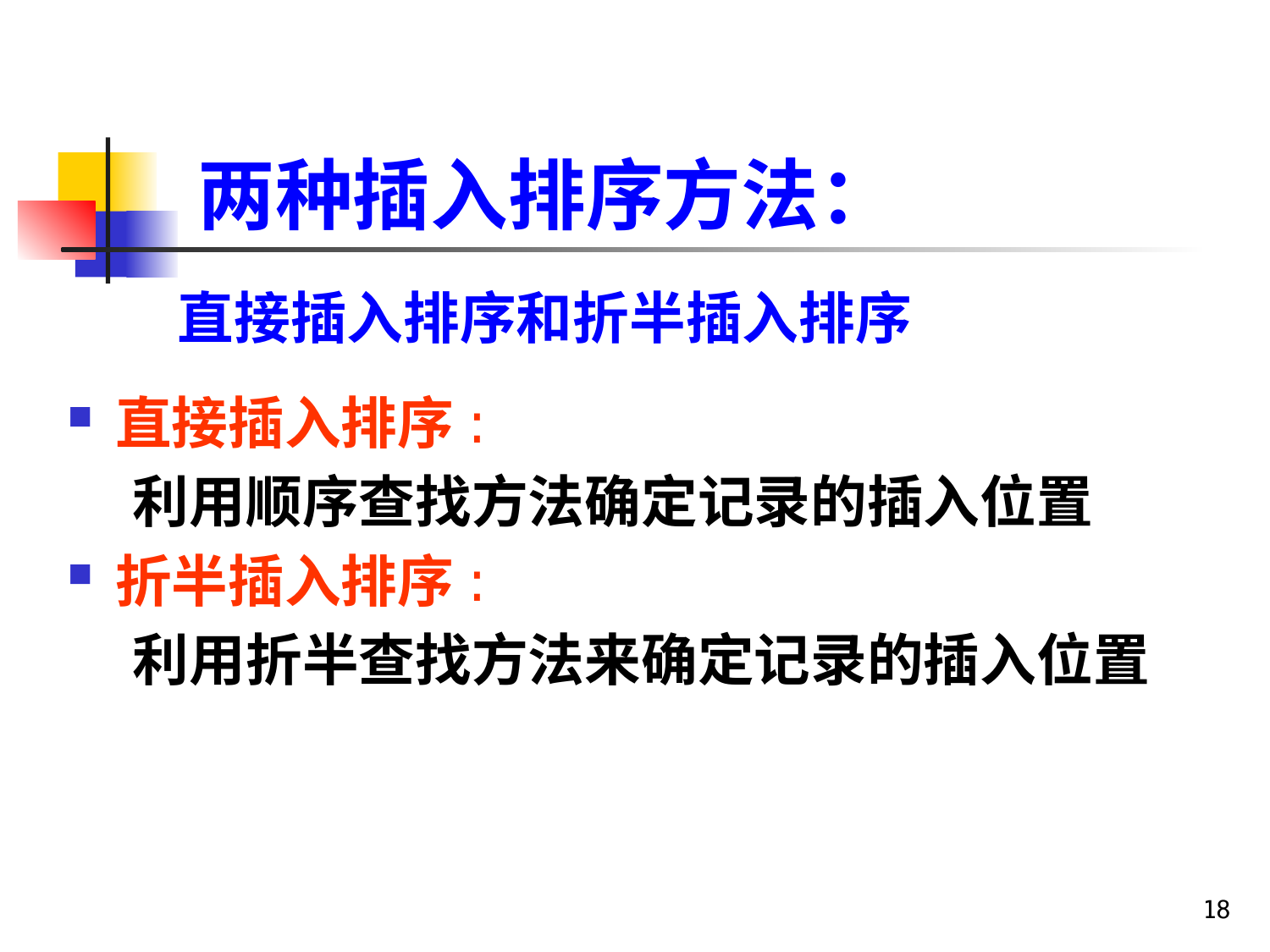

# 两种插入排序方法：
直接插入排序和折半插入排序
直接插入排序:
    利用顺序查找方法确定记录的插入位置
折半插入排序:
    利用折半查找方法来确定记录的插入位置
18